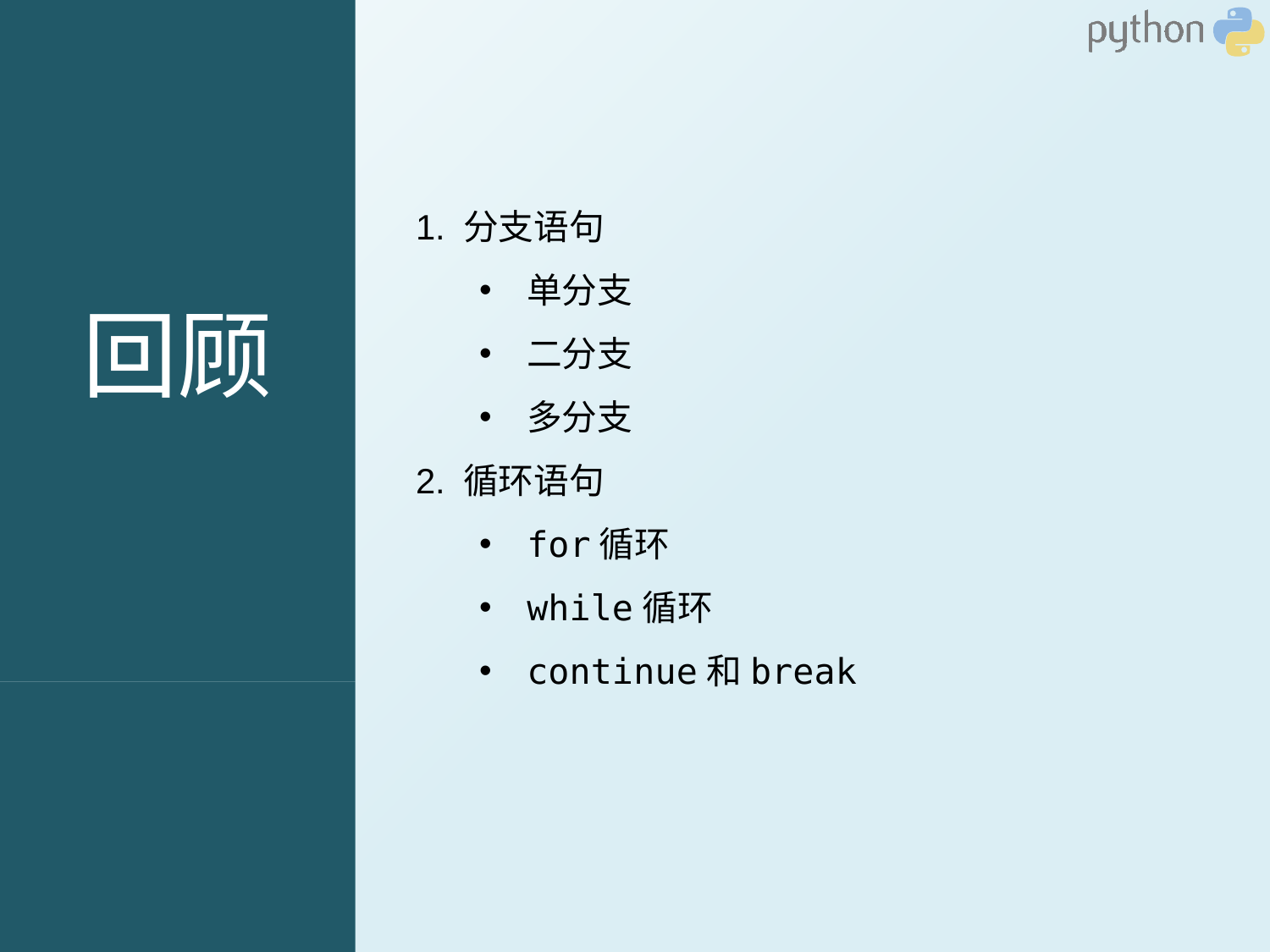

回顾
分支语句
单分支
二分支
多分支
循环语句
for循环
while循环
continue和break